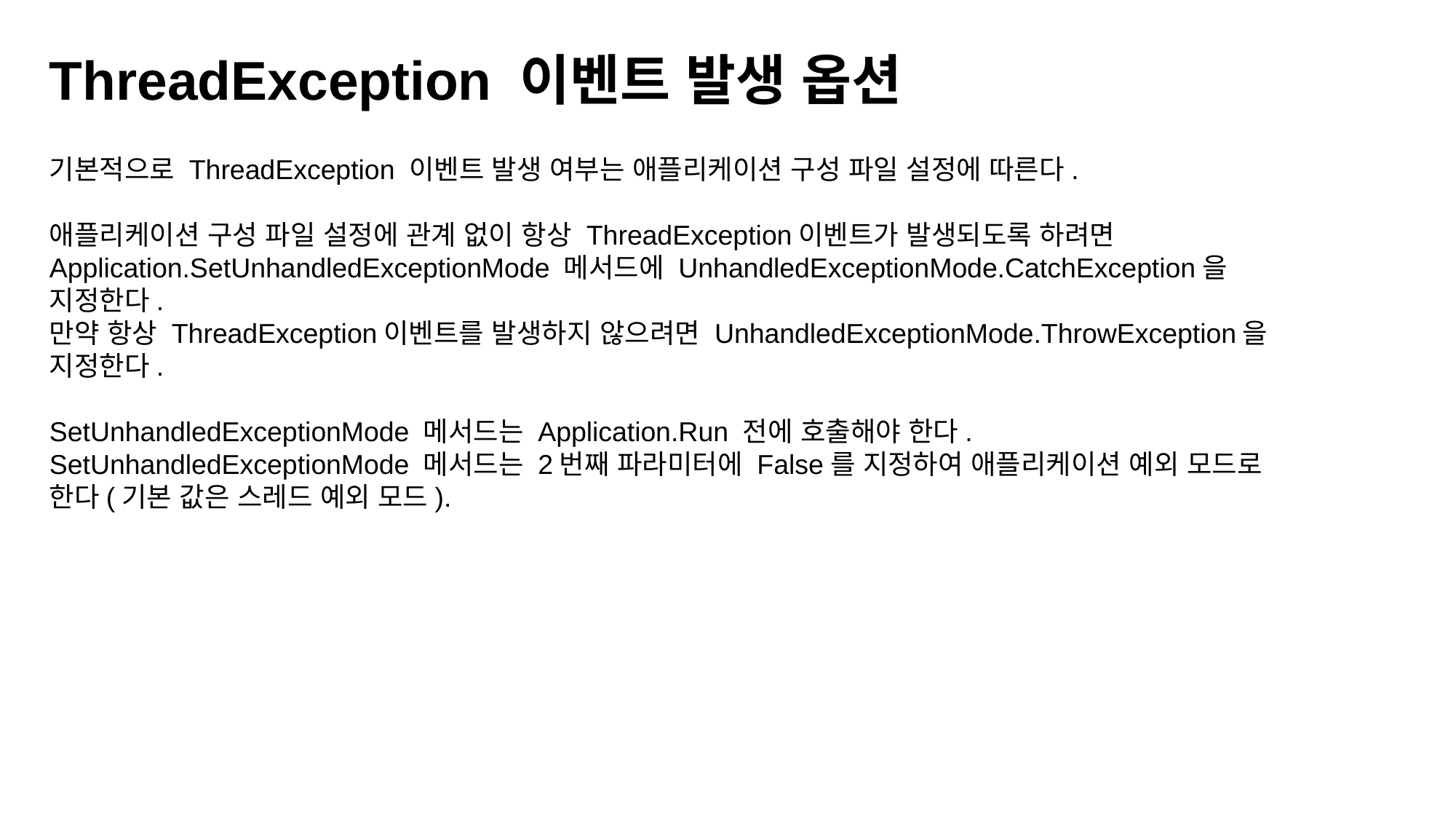

ThreadException 이벤트 발생 옵션
기본적으로 ThreadException 이벤트 발생 여부는 애플리케이션 구성 파일 설정에 따른다.
애플리케이션 구성 파일 설정에 관계 없이 항상 ThreadException이벤트가 발생되도록 하려면 Application.SetUnhandledExceptionMode 메서드에 UnhandledExceptionMode.CatchException을 지정한다.
만약 항상 ThreadException이벤트를 발생하지 않으려면 UnhandledExceptionMode.ThrowException을 지정한다.
SetUnhandledExceptionMode 메서드는 Application.Run 전에 호출해야 한다.
SetUnhandledExceptionMode 메서드는 2번째 파라미터에 False를 지정하여 애플리케이션 예외 모드로 한다(기본 값은 스레드 예외 모드).